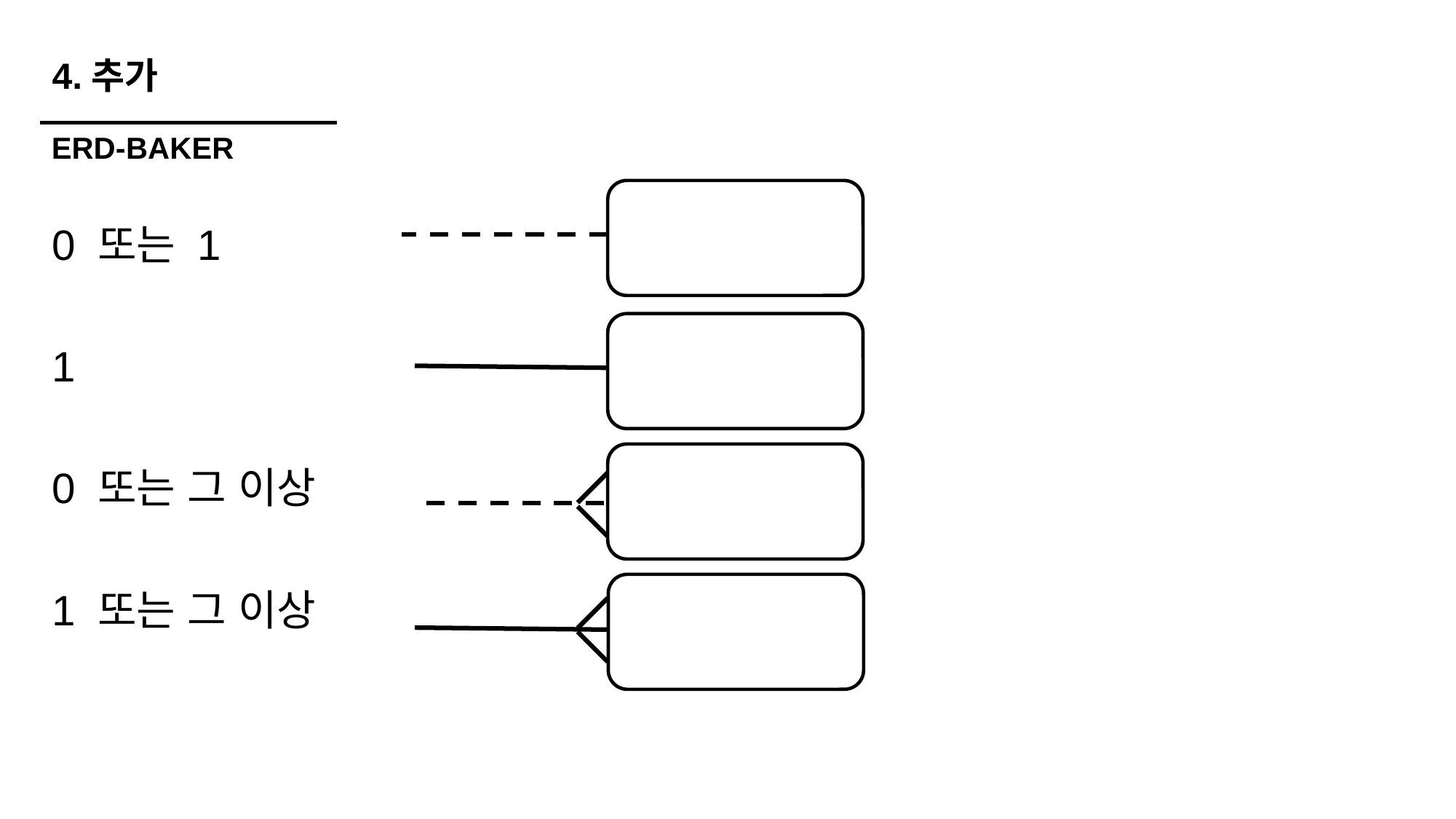

# 4.추가
ERD-BAKER

0 또는 1

1

0 또는 그 이상

1 또는 그 이상